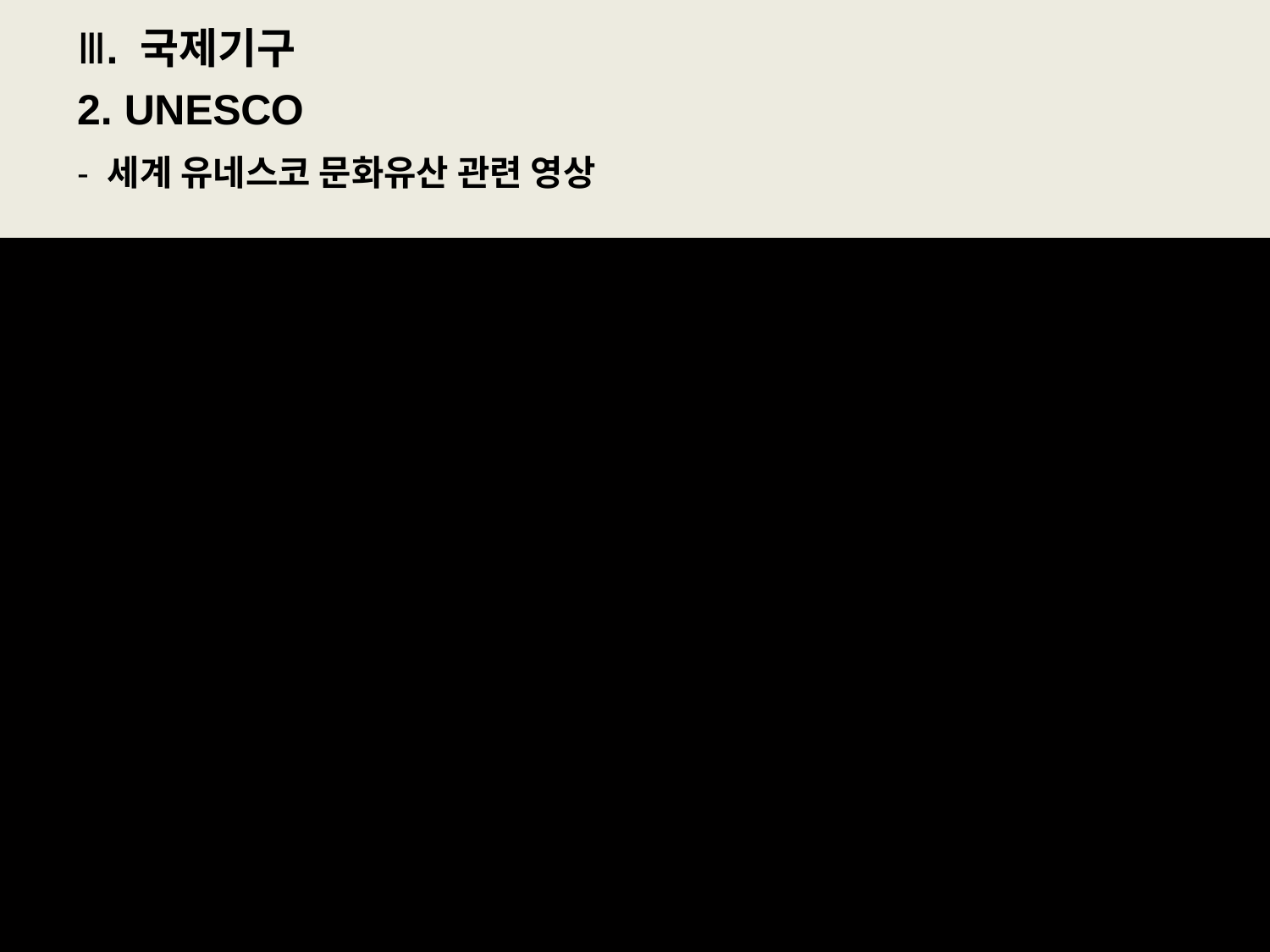

# Ⅲ. 국제기구
2. UNESCO
- 세계 유네스코 문화유산 관련 영상